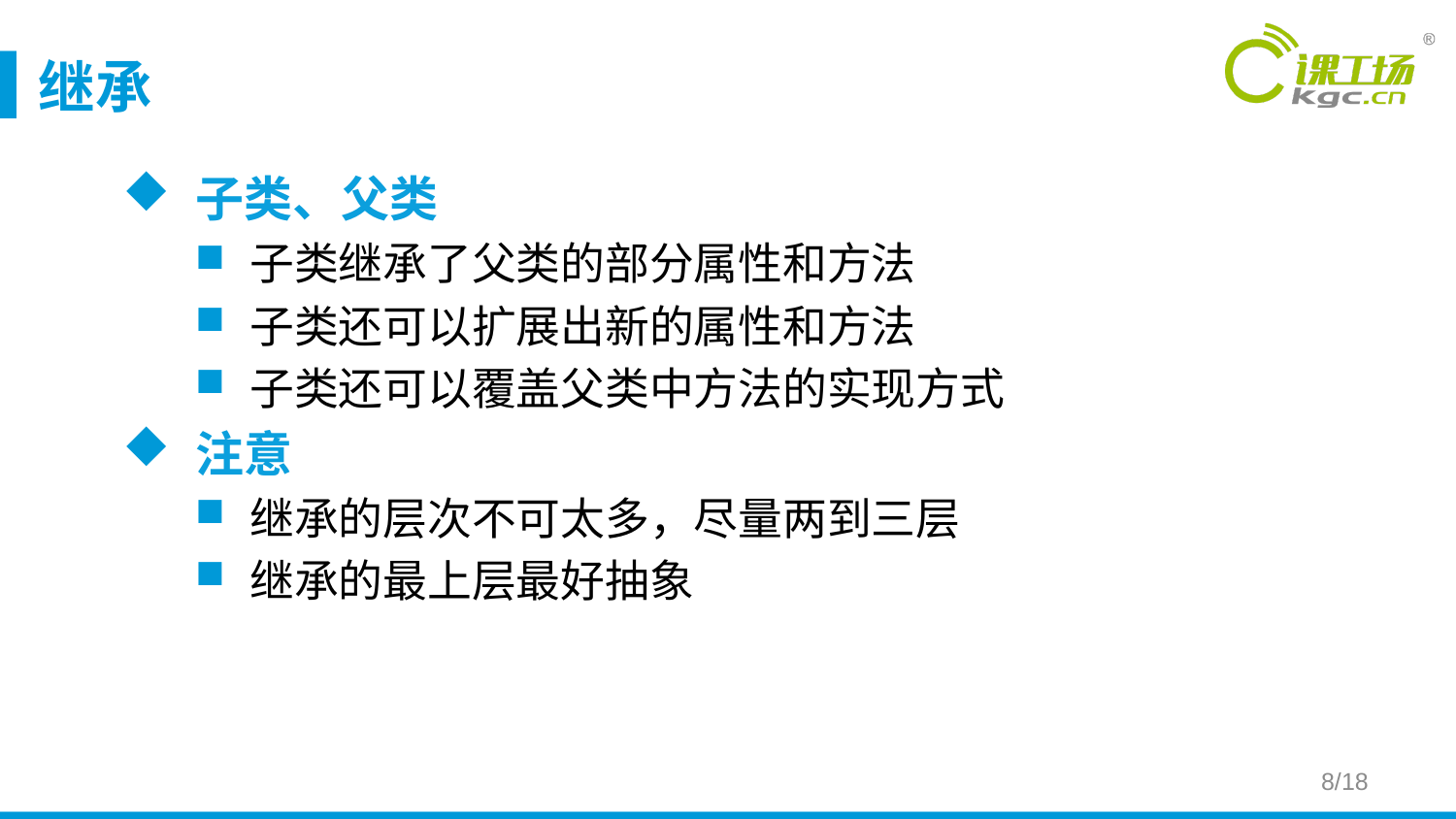

# 继承
子类、父类
子类继承了父类的部分属性和方法
子类还可以扩展出新的属性和方法
子类还可以覆盖父类中方法的实现方式
注意
继承的层次不可太多，尽量两到三层
继承的最上层最好抽象

8/18